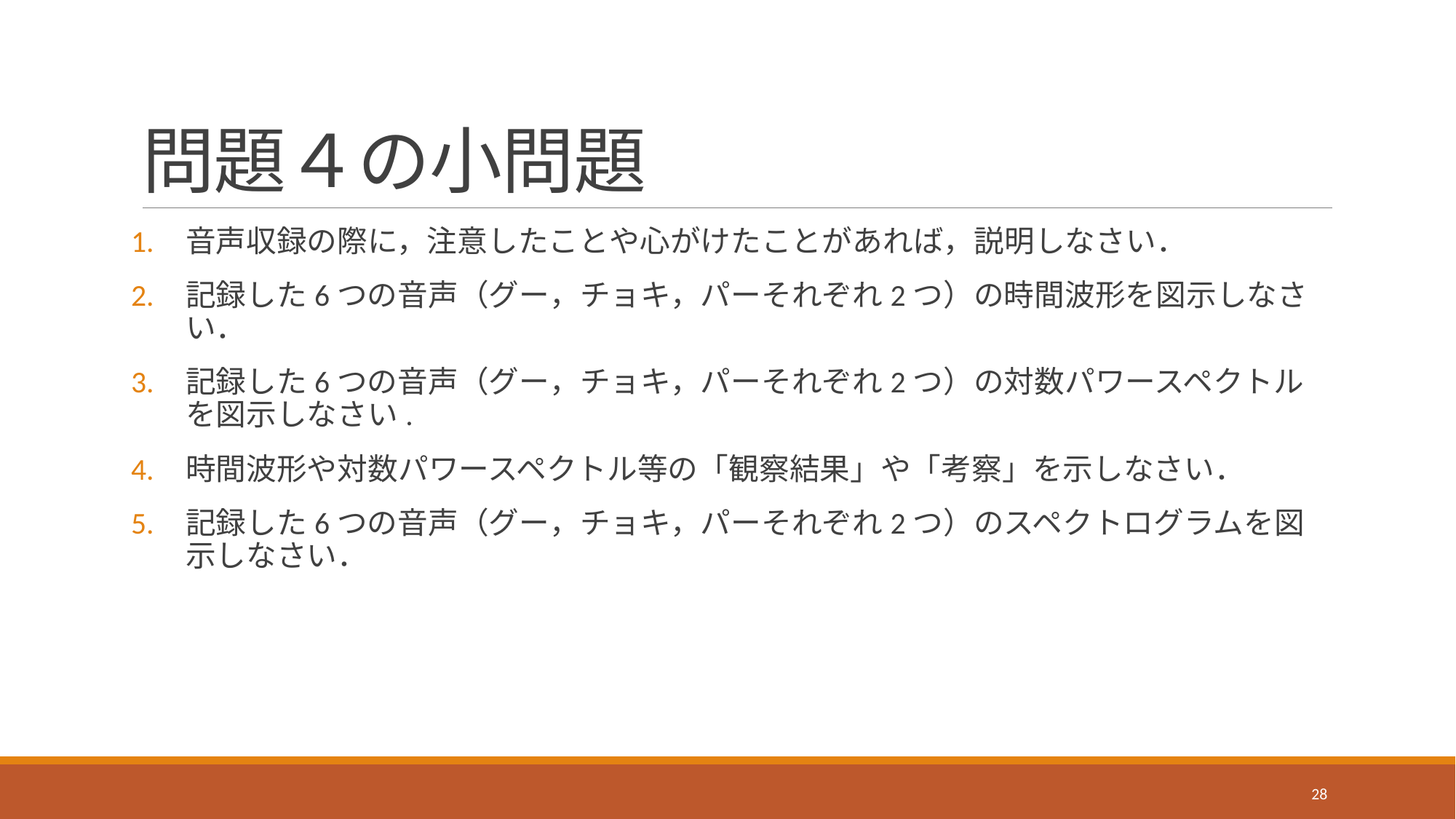

# 問題４の小問題
音声収録の際に，注意したことや心がけたことがあれば，説明しなさい．
記録した6つの音声（グー，チョキ，パーそれぞれ2つ）の時間波形を図示しなさい．
記録した6つの音声（グー，チョキ，パーそれぞれ2つ）の対数パワースペクトルを図示しなさい.
時間波形や対数パワースペクトル等の「観察結果」や「考察」を示しなさい．
記録した6つの音声（グー，チョキ，パーそれぞれ2つ）のスペクトログラムを図示しなさい．
28